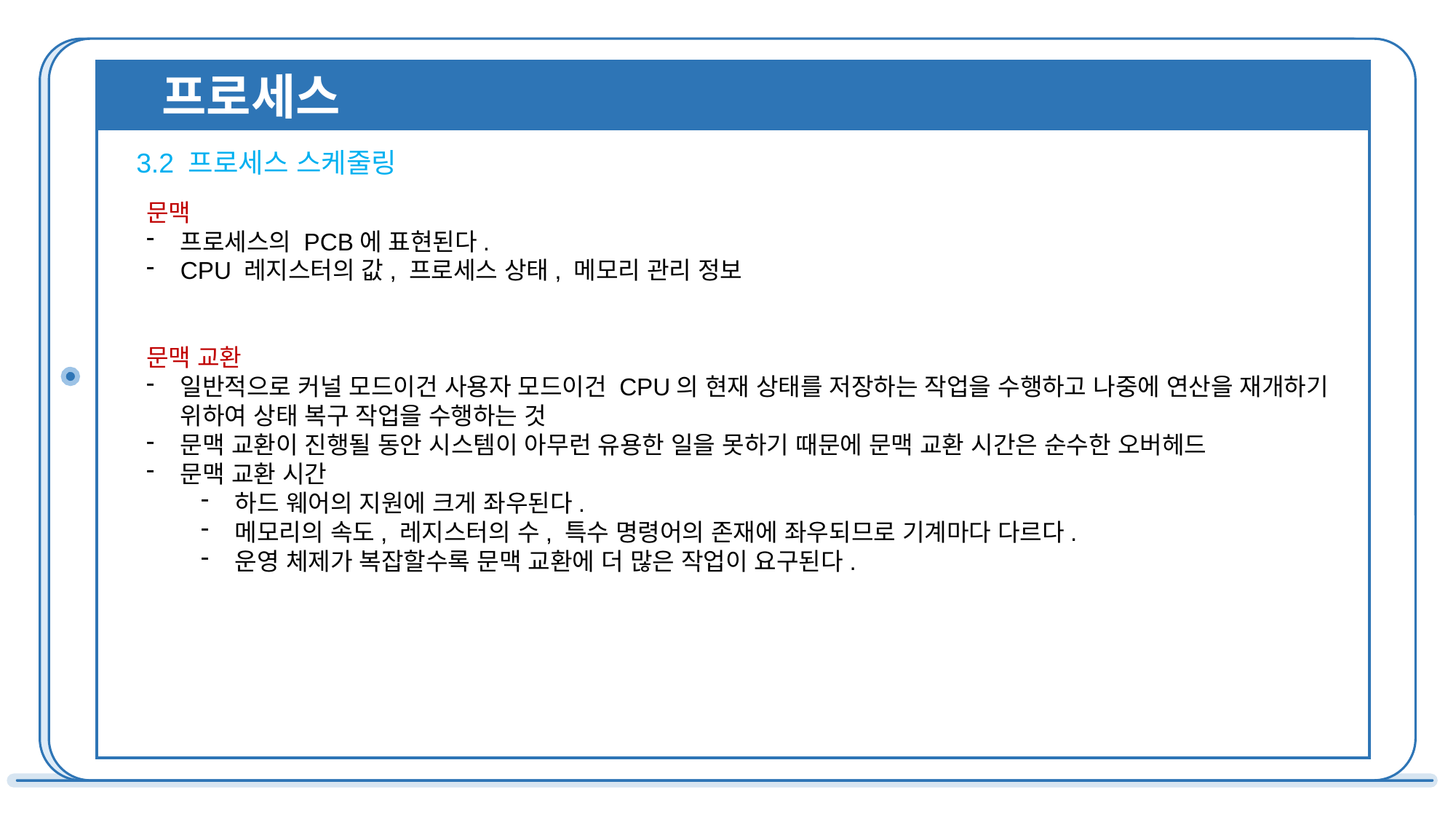

프로세스

3.2 프로세스 스케줄링
문맥
프로세스의 PCB에 표현된다.
CPU 레지스터의 값, 프로세스 상태, 메모리 관리 정보

문맥 교환
일반적으로 커널 모드이건 사용자 모드이건 CPU의 현재 상태를 저장하는 작업을 수행하고 나중에 연산을 재개하기 위하여 상태 복구 작업을 수행하는 것
문맥 교환이 진행될 동안 시스템이 아무런 유용한 일을 못하기 때문에 문맥 교환 시간은 순수한 오버헤드
문맥 교환 시간
하드 웨어의 지원에 크게 좌우된다.
메모리의 속도, 레지스터의 수, 특수 명령어의 존재에 좌우되므로 기계마다 다르다.
운영 체제가 복잡할수록 문맥 교환에 더 많은 작업이 요구된다.